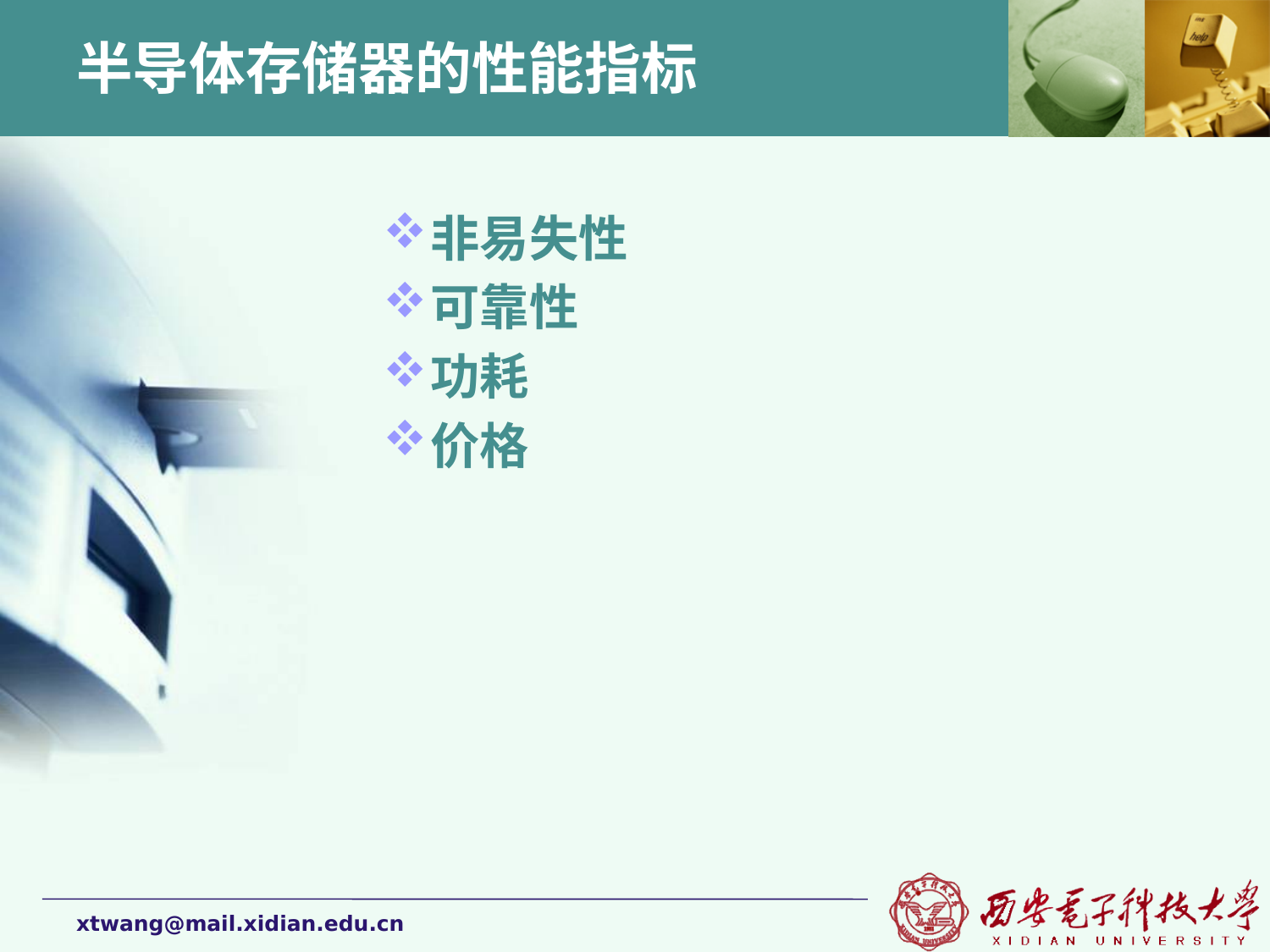

# 半导体存储器的性能指标
非易失性
可靠性
功耗
价格
xtwang@mail.xidian.edu.cn